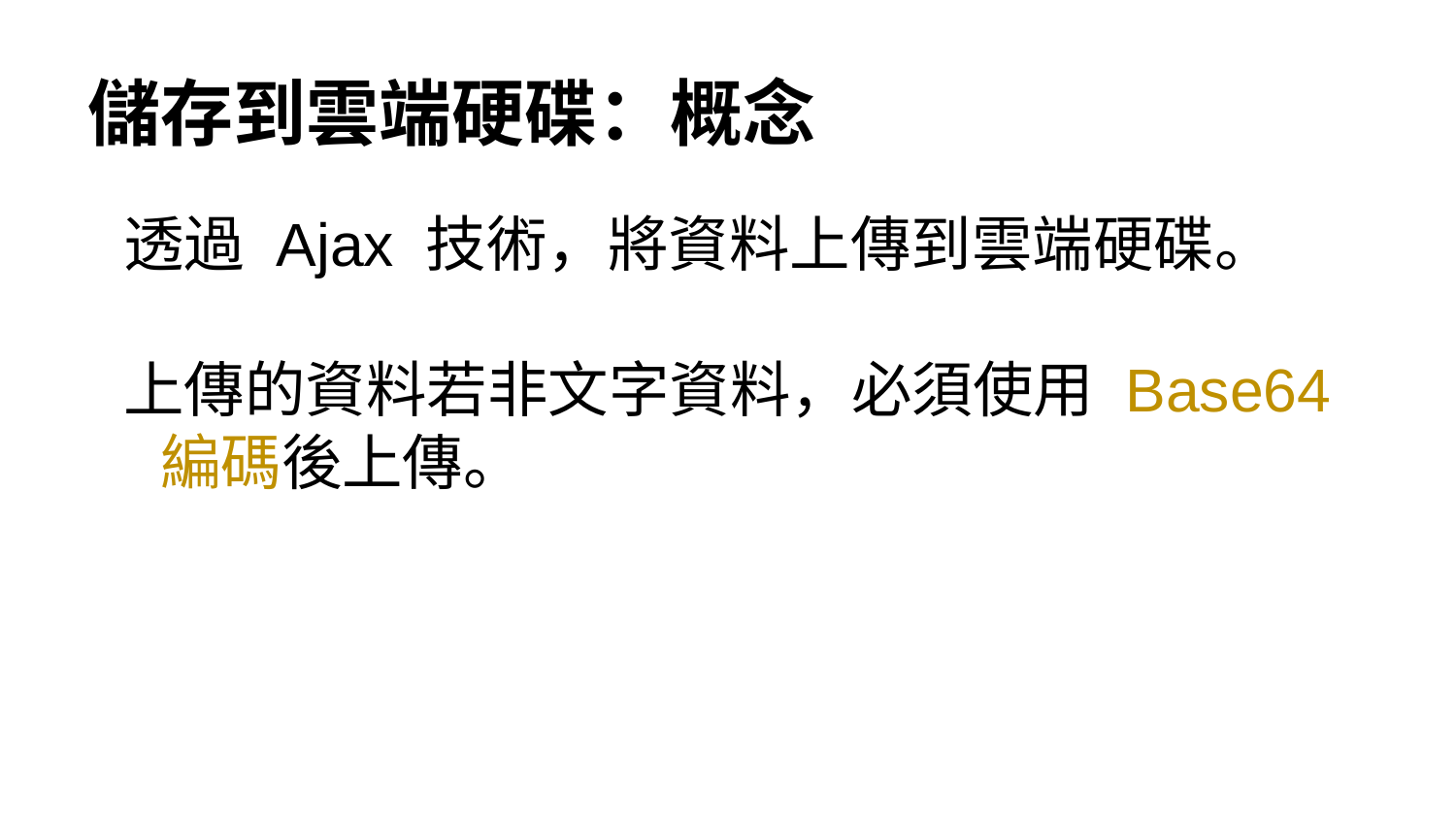

# 儲存到雲端硬碟：概念
透過 Ajax 技術，將資料上傳到雲端硬碟。

上傳的資料若非文字資料，必須使用 Base64 編碼後上傳。